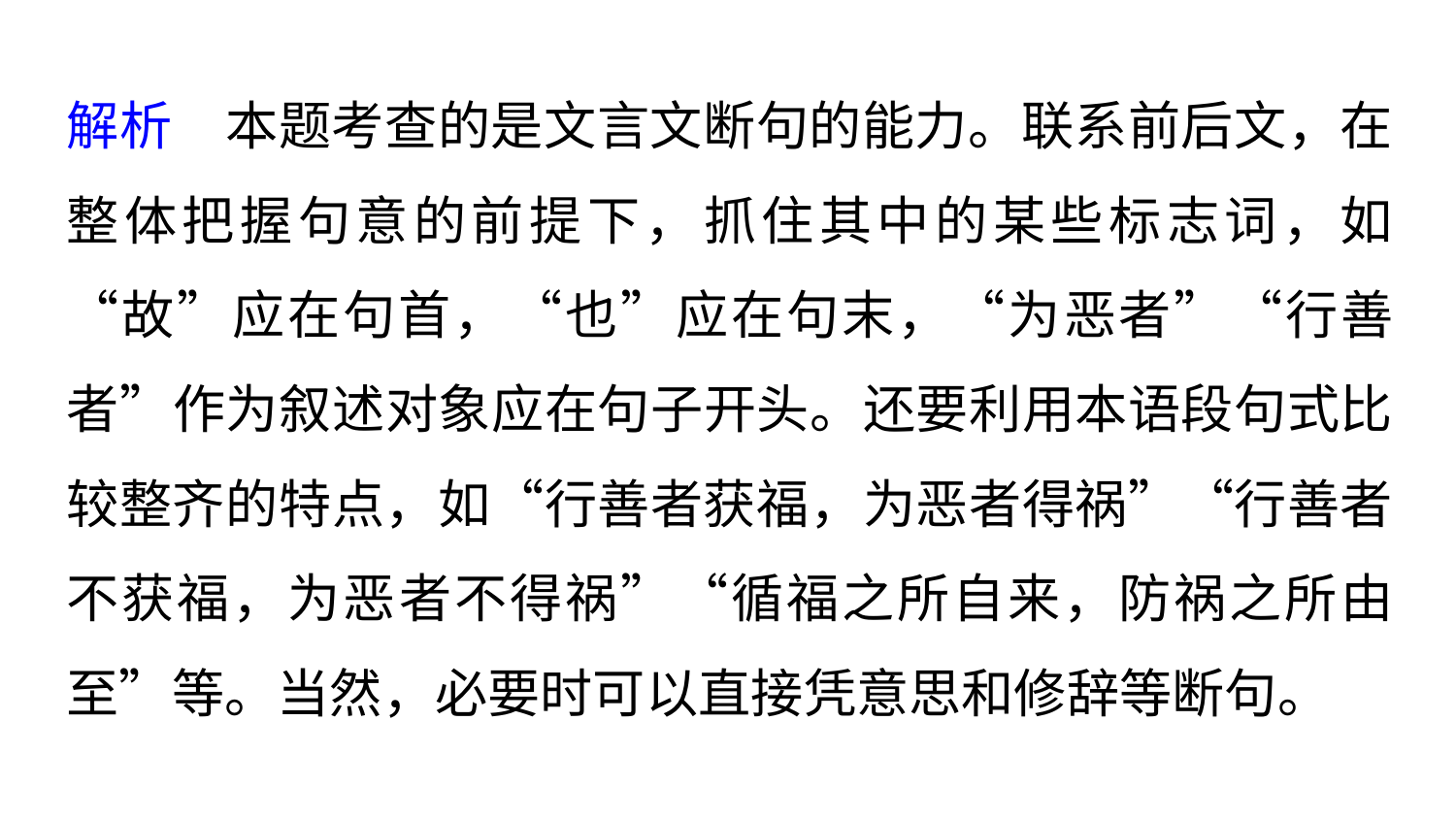

解析　本题考查的是文言文断句的能力。联系前后文，在整体把握句意的前提下，抓住其中的某些标志词，如“故”应在句首，“也”应在句末，“为恶者”“行善者”作为叙述对象应在句子开头。还要利用本语段句式比较整齐的特点，如“行善者获福，为恶者得祸”“行善者不获福，为恶者不得祸”“循福之所自来，防祸之所由至”等。当然，必要时可以直接凭意思和修辞等断句。